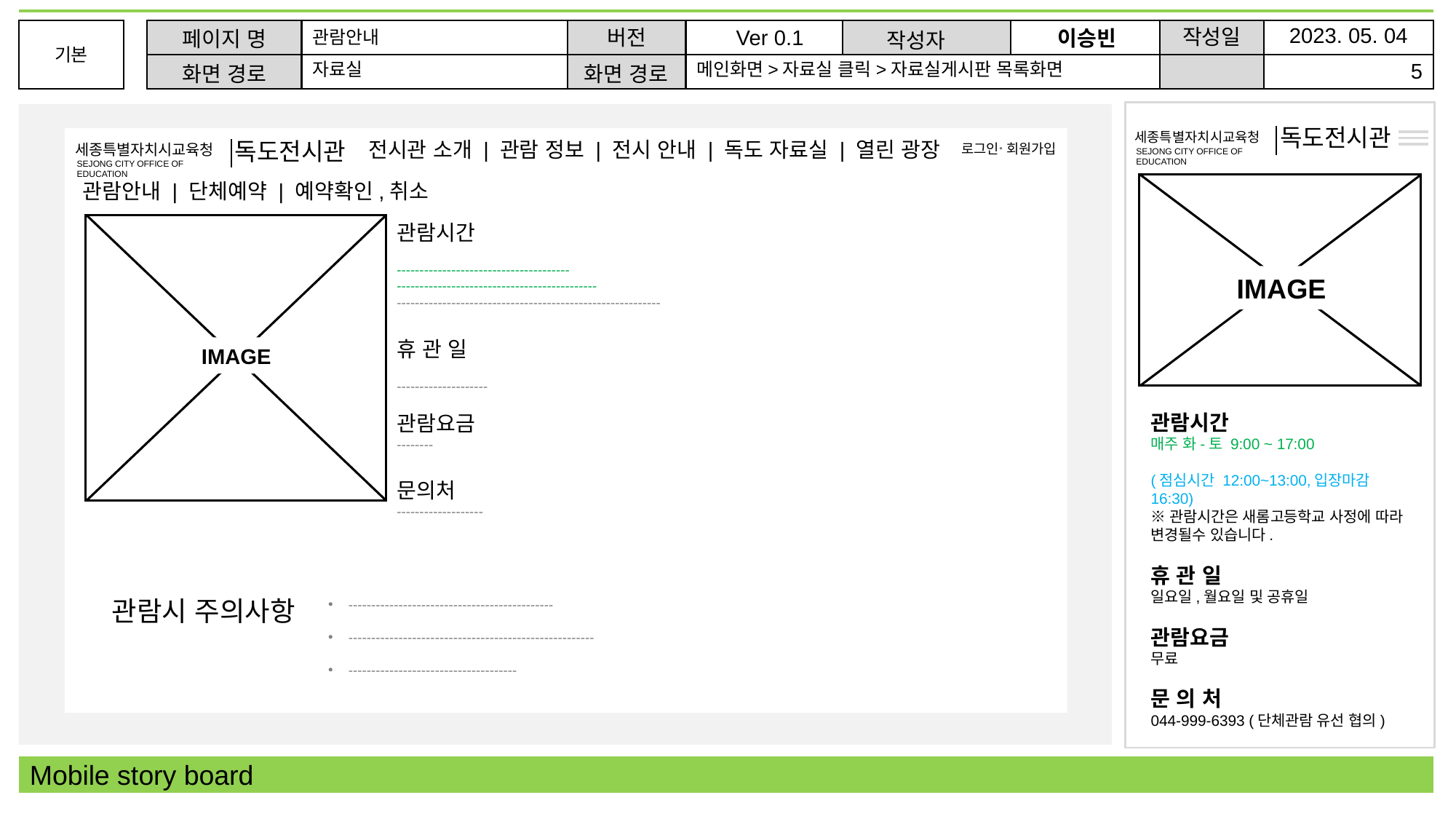

2023. 05. 04
작성일
Ver 0.1
버전
이승빈
페이지 명

기본

기본
관람안내
작성자
기본
5
자료실
메인화면>자료실 클릭>자료실게시판 목록화면
화면 경로
화면 경로
기본

기본
화면 설명
독도전시관
세종특별자치시교육청
SEJONG CITY OFFICE OF EDUCATION

기본
독도전시관
전시관 소개 | 관람 정보 | 전시 안내 | 독도 자료실 | 열린 광장
세종특별자치시교육청
로그인  회원가입
●

SEJONG CITY OFFICE OF EDUCATION

관람안내 | 단체예약 | 예약확인,취소

IMAGE
1.  검색기능 사용
   가. 검색 조건 선택
   -클릭 시 드롭 다운 리스트 생성
     1) 기본값 ‘제목‘
     2) 선택항목
          -제목
          -내용
          -작성자
    나.검색창 검색어 입력
    다.검색버튼 클릭

    -검색조건과 검색어에 알맞은 결과가 존재하는 경우 해당 결과가 목록으로 표출

 2.  게시판 리스트에서 해당 게시물 선택 시
      해당 데이터의 상세화면으로 이동

 3.  관라자가 해당 게시글에 답변 완료 시 답
      변 여부란에 답변 완료 이미지 생성

 4.  사용자가 게시판 게시글을 클릭할 때마다
      조회수 데이터 증가
관람시간

--------------------------------------
--------------------------------------------
----------------------------------------------------------

휴 관 일

--------------------

관람요금
--------

문의처
-------------------

IMAGE
관람시간
매주 화-토 9:00 ~ 17:00

(점심시간 12:00~13:00,입장마감 16:30)
※관람시간은 새롬고등학교 사정에 따라 변경될수 있습니다.

휴 관 일
일요일,월요일 및 공휴일

관람요금
무료

문 의 처
044-999-6393 (단체관람 유선 협의)

관람시 주의사항
---------------------------------------------

------------------------------------------------------

-------------------------------------

Mobile story board